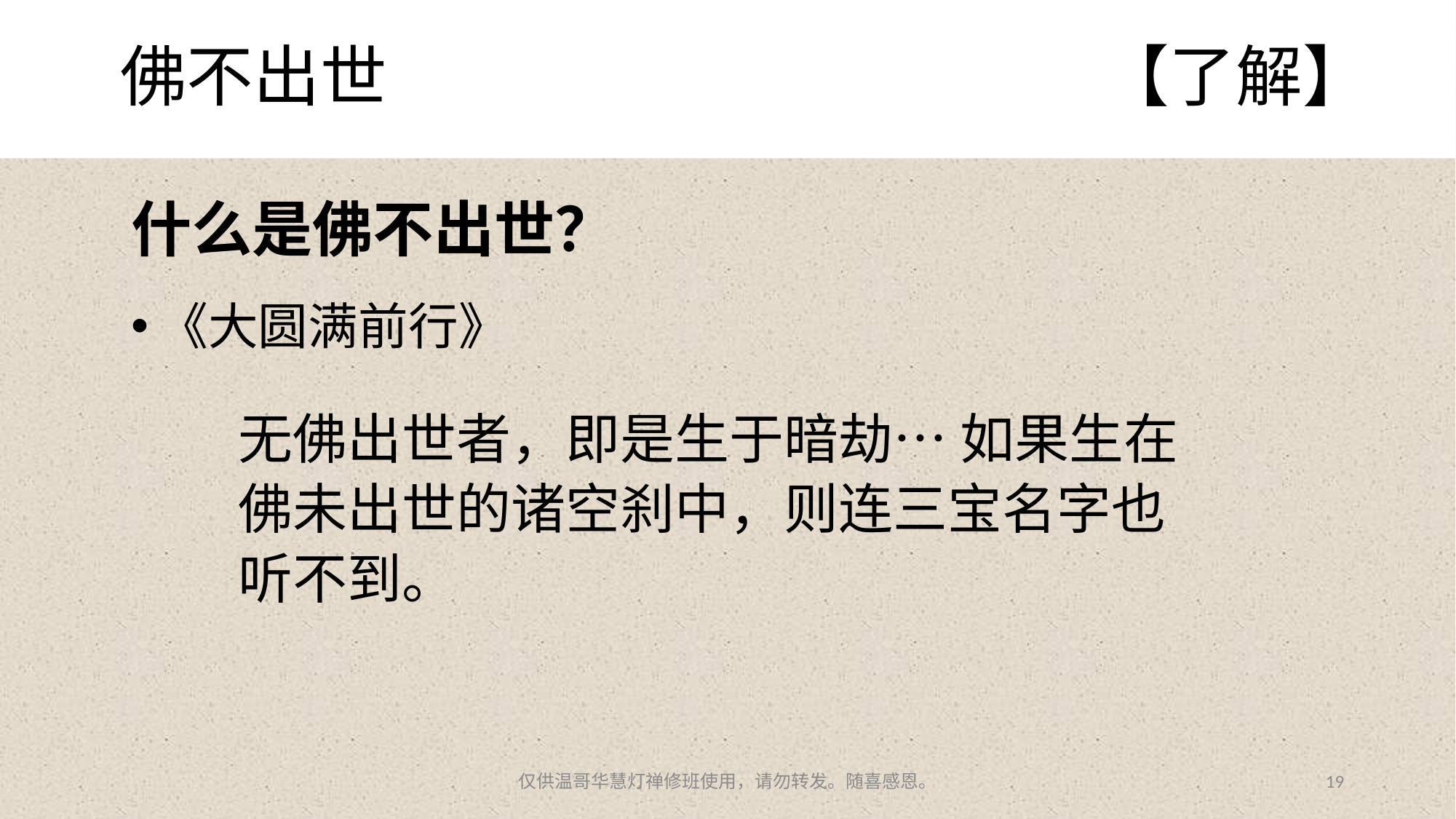

# 佛不出世							【了解】
什么是佛不出世？
《大圆满前行》
无佛出世者，即是生于暗劫… 如果生在佛未出世的诸空刹中，则连三宝名字也听不到。
仅供温哥华慧灯禅修班使用，请勿转发。随喜感恩。
19